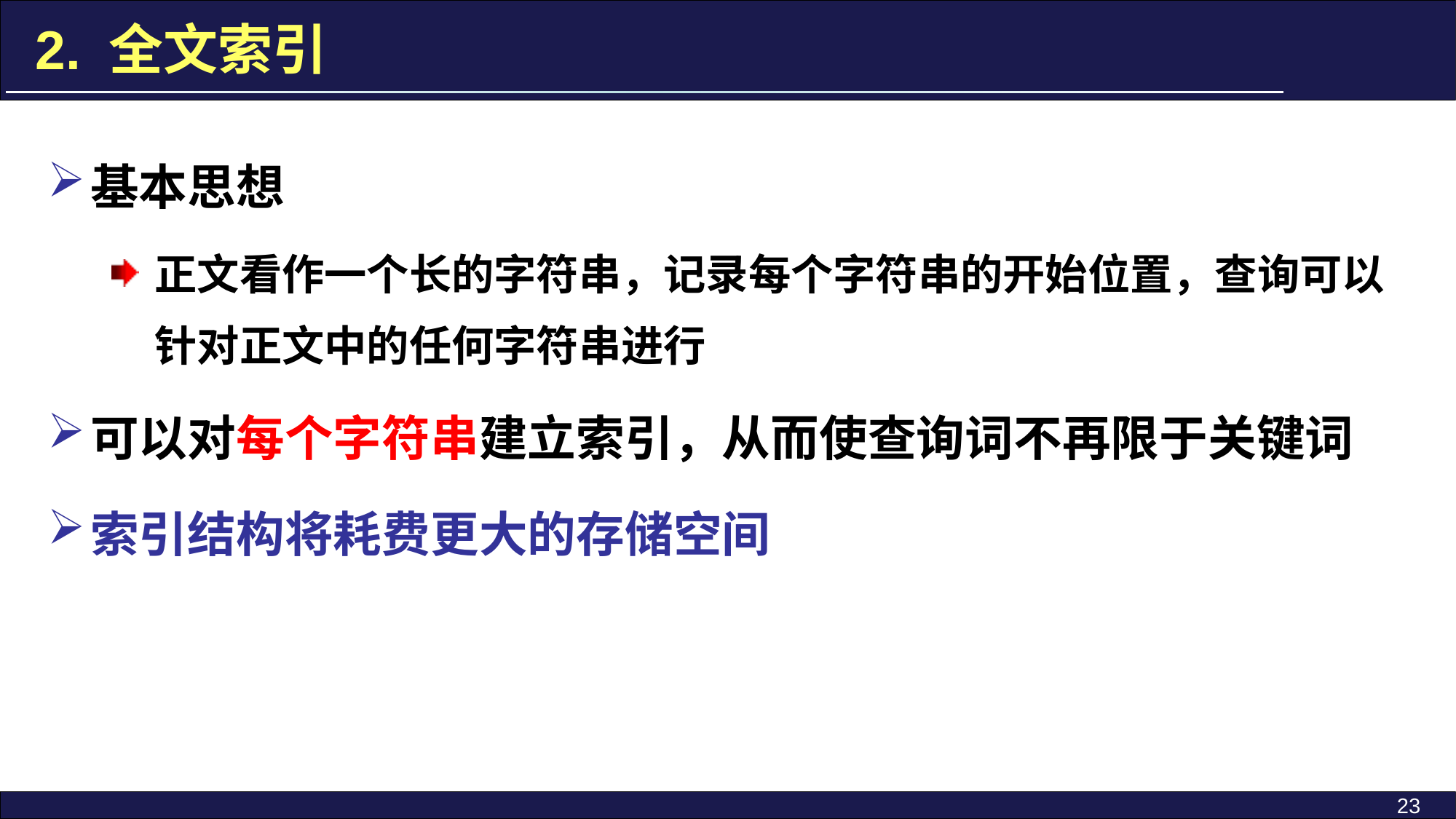

2. 全文索引
基本思想
正文看作一个长的字符串，记录每个字符串的开始位置，查询可以针对正文中的任何字符串进行
可以对每个字符串建立索引，从而使查询词不再限于关键词
索引结构将耗费更大的存储空间
23